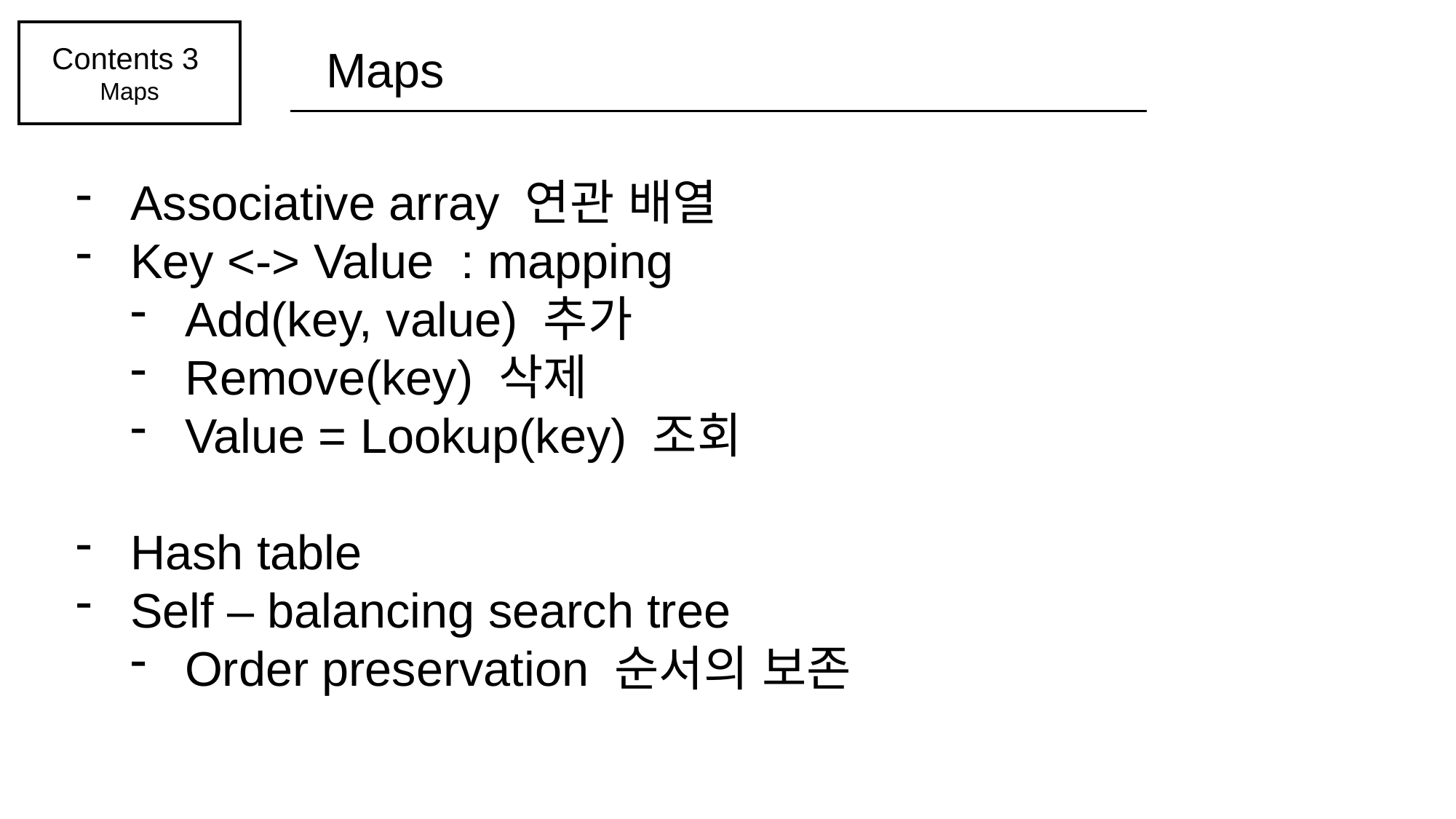

Contents 3
Maps
Maps
Associative array 연관 배열
Key <-> Value  : mapping
Add(key, value) 추가
Remove(key) 삭제
Value = Lookup(key) 조회

Hash table
Self – balancing search tree
Order preservation 순서의 보존